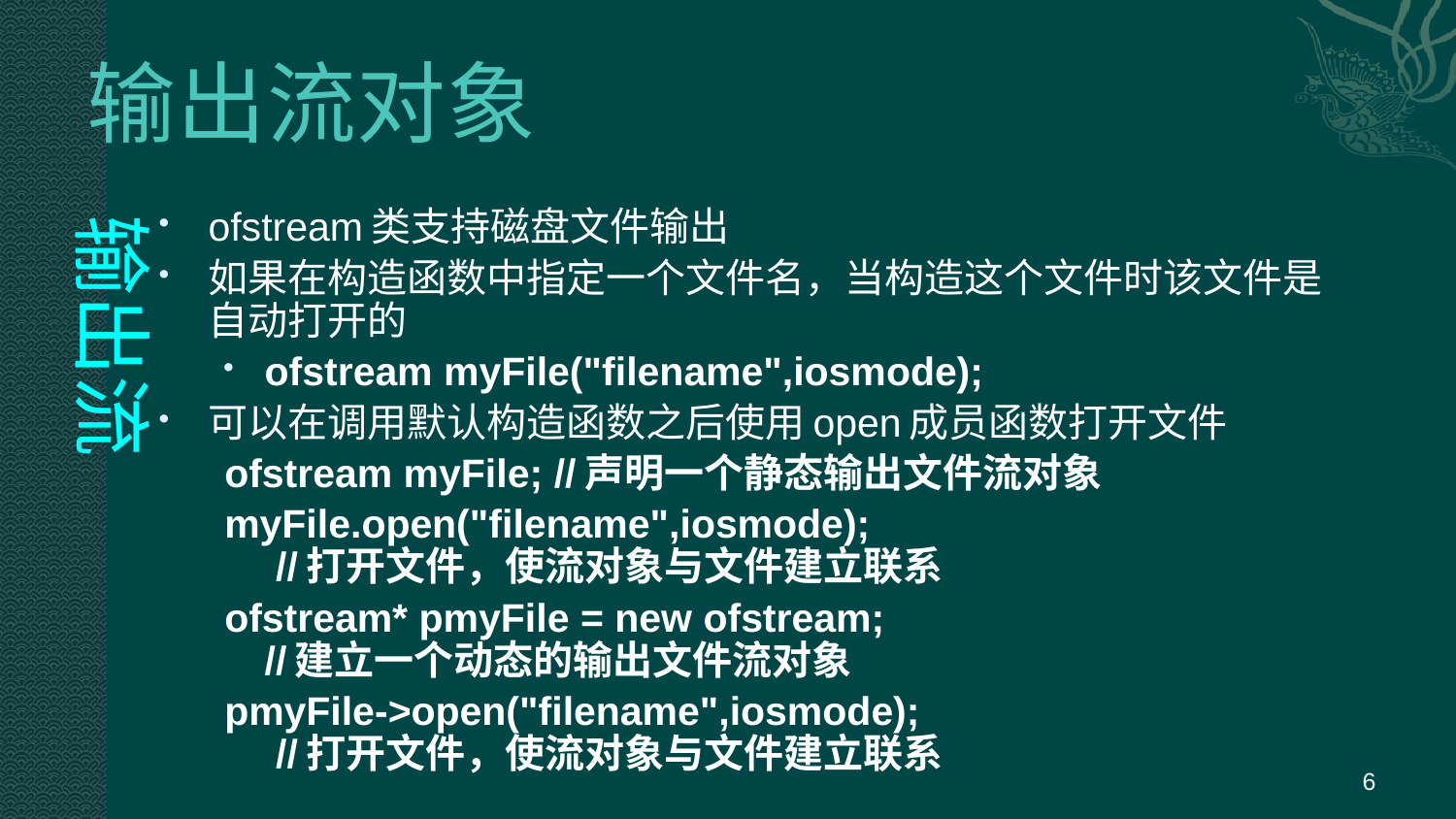

# 输出流对象
输出流
ofstream类支持磁盘文件输出
如果在构造函数中指定一个文件名，当构造这个文件时该文件是自动打开的
ofstream myFile("filename",iosmode);
可以在调用默认构造函数之后使用open成员函数打开文件
ofstream myFile; //声明一个静态输出文件流对象
myFile.open("filename",iosmode);
 //打开文件，使流对象与文件建立联系
ofstream* pmyFile = new ofstream;
//建立一个动态的输出文件流对象
pmyFile->open("filename",iosmode);
 //打开文件，使流对象与文件建立联系
6